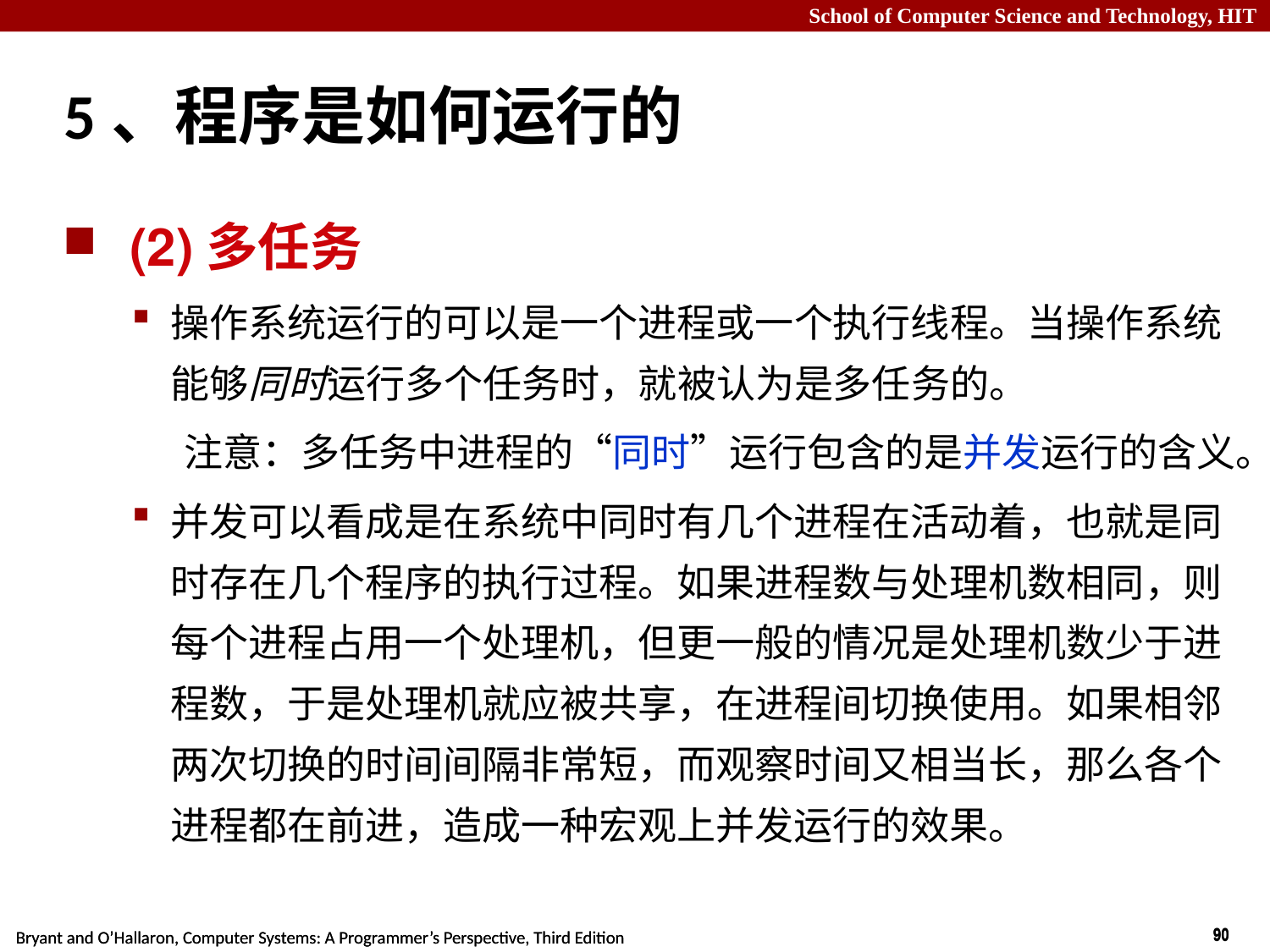

# 5、程序是如何运行的
 (2)多任务
操作系统运行的可以是一个进程或一个执行线程。当操作系统能够同时运行多个任务时，就被认为是多任务的。
     注意：多任务中进程的“同时”运行包含的是并发运行的含义。
并发可以看成是在系统中同时有几个进程在活动着，也就是同时存在几个程序的执行过程。如果进程数与处理机数相同，则每个进程占用一个处理机，但更一般的情况是处理机数少于进程数，于是处理机就应被共享，在进程间切换使用。如果相邻两次切换的时间间隔非常短，而观察时间又相当长，那么各个进程都在前进，造成一种宏观上并发运行的效果。